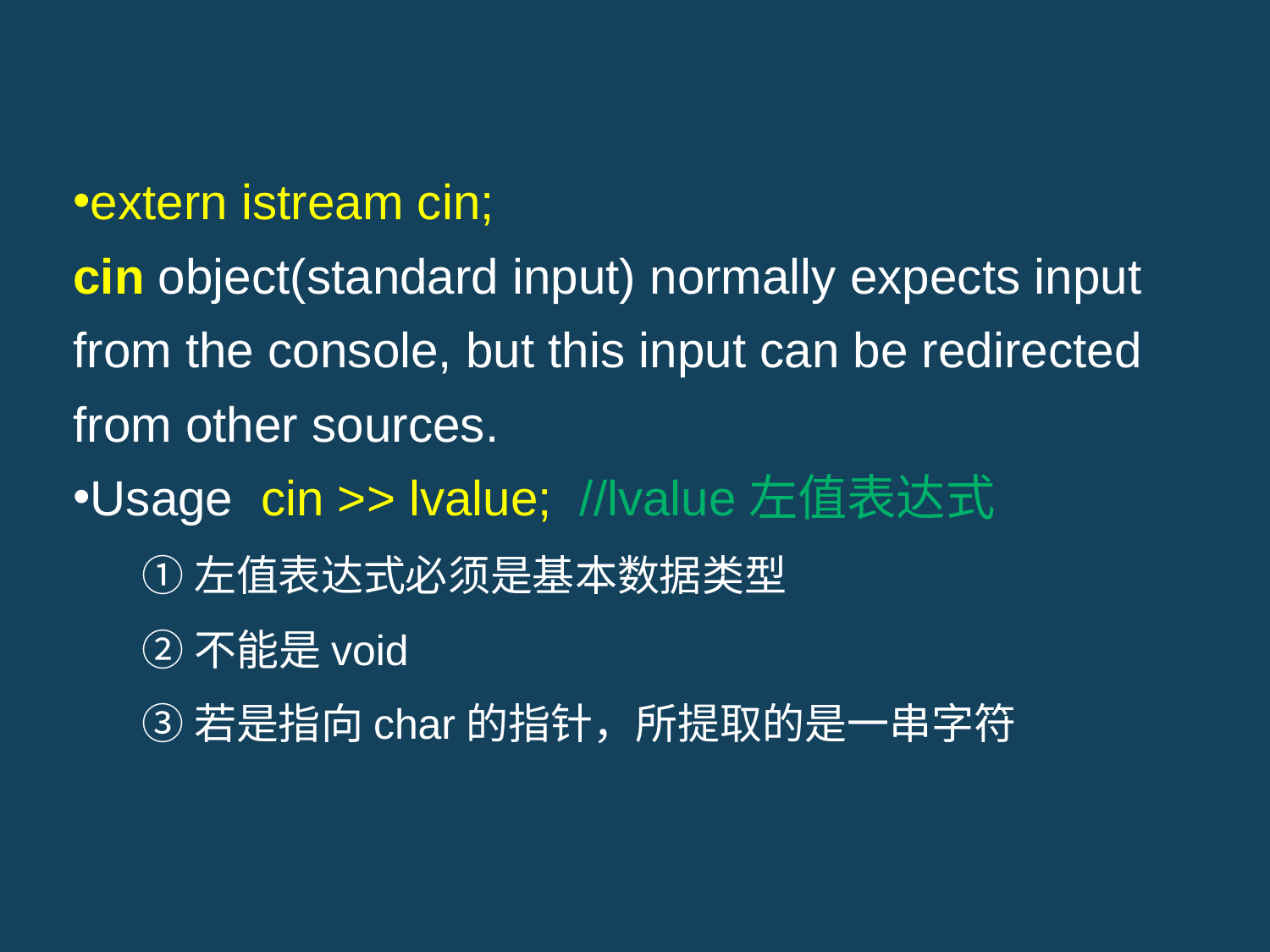

extern istream cin;
cin object(standard input) normally expects input from the console, but this input can be redirected from other sources.
Usage  cin >> lvalue;  //lvalue左值表达式
①左值表达式必须是基本数据类型
②不能是void
③若是指向char的指针，所提取的是一串字符